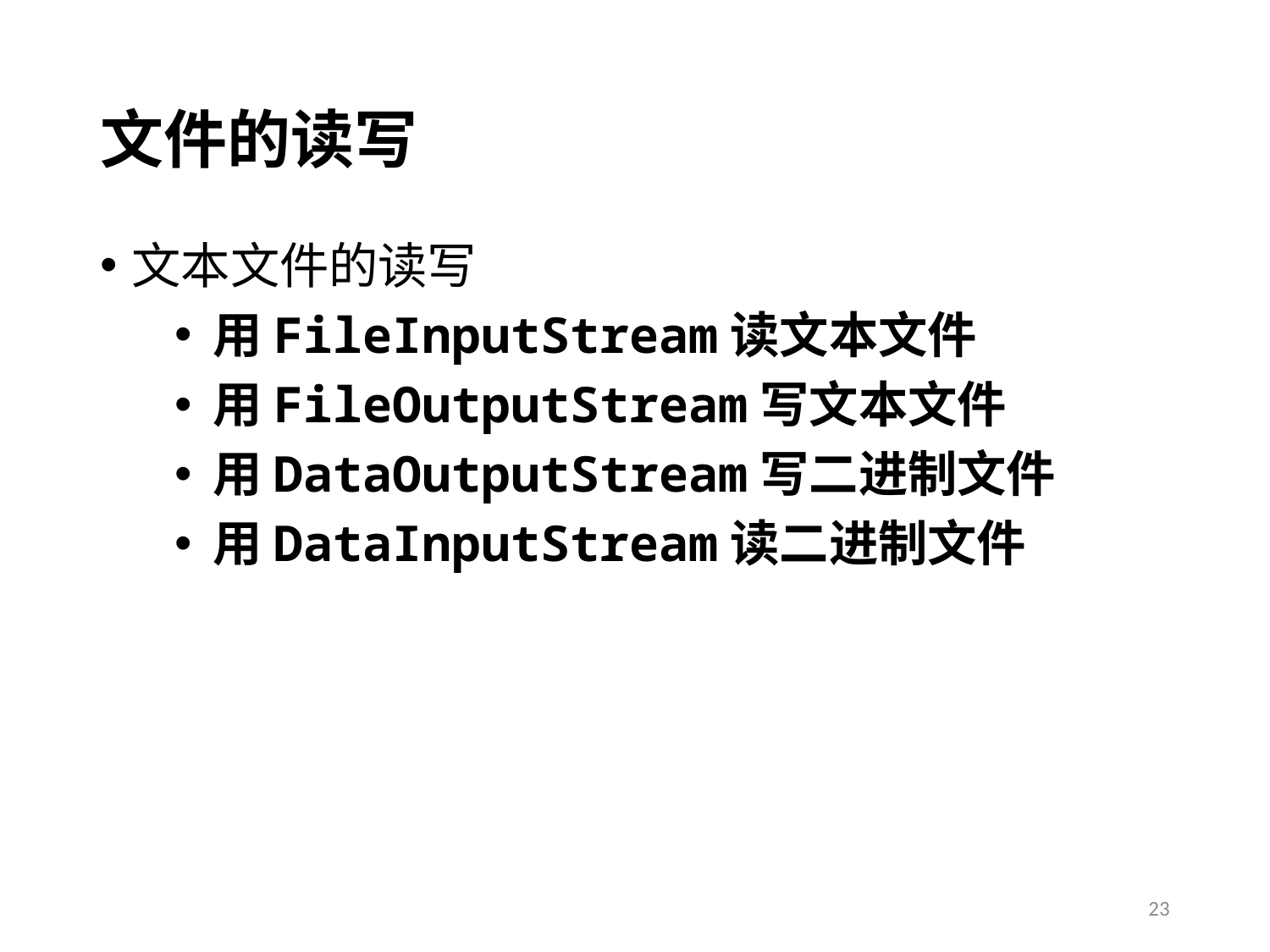

# 文件的读写
文本文件的读写
用FileInputStream读文本文件
用FileOutputStream写文本文件
用DataOutputStream写二进制文件
用DataInputStream读二进制文件
23